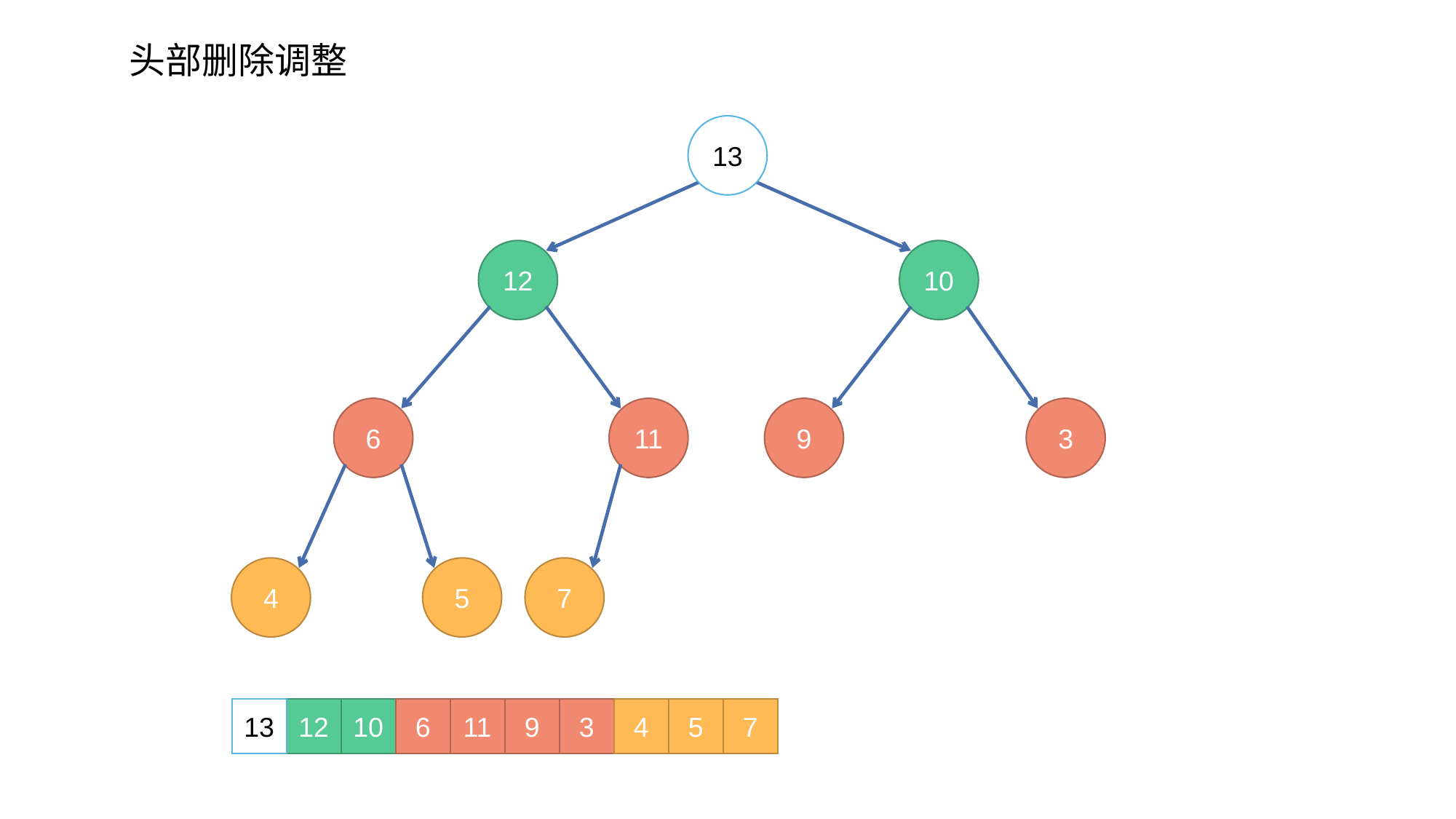

头部删除调整
13
12
10
6
11
9
3
4
5
7
13
12
10
6
11
9
3
4
5
7